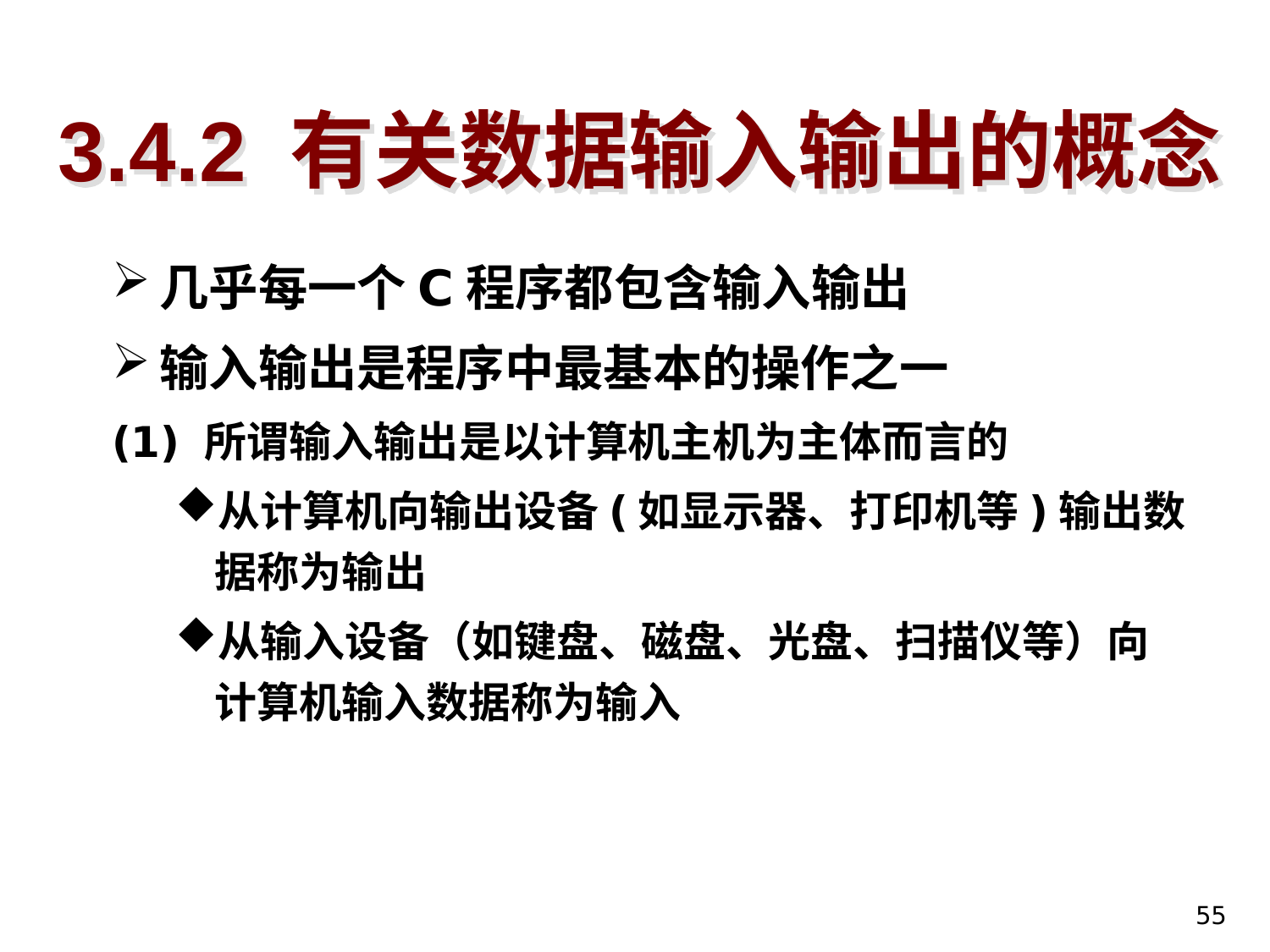

# 3.4.2 有关数据输入输出的概念
几乎每一个C程序都包含输入输出
输入输出是程序中最基本的操作之一
(1) 所谓输入输出是以计算机主机为主体而言的
从计算机向输出设备(如显示器、打印机等)输出数据称为输出
从输入设备（如键盘、磁盘、光盘、扫描仪等）向计算机输入数据称为输入
55